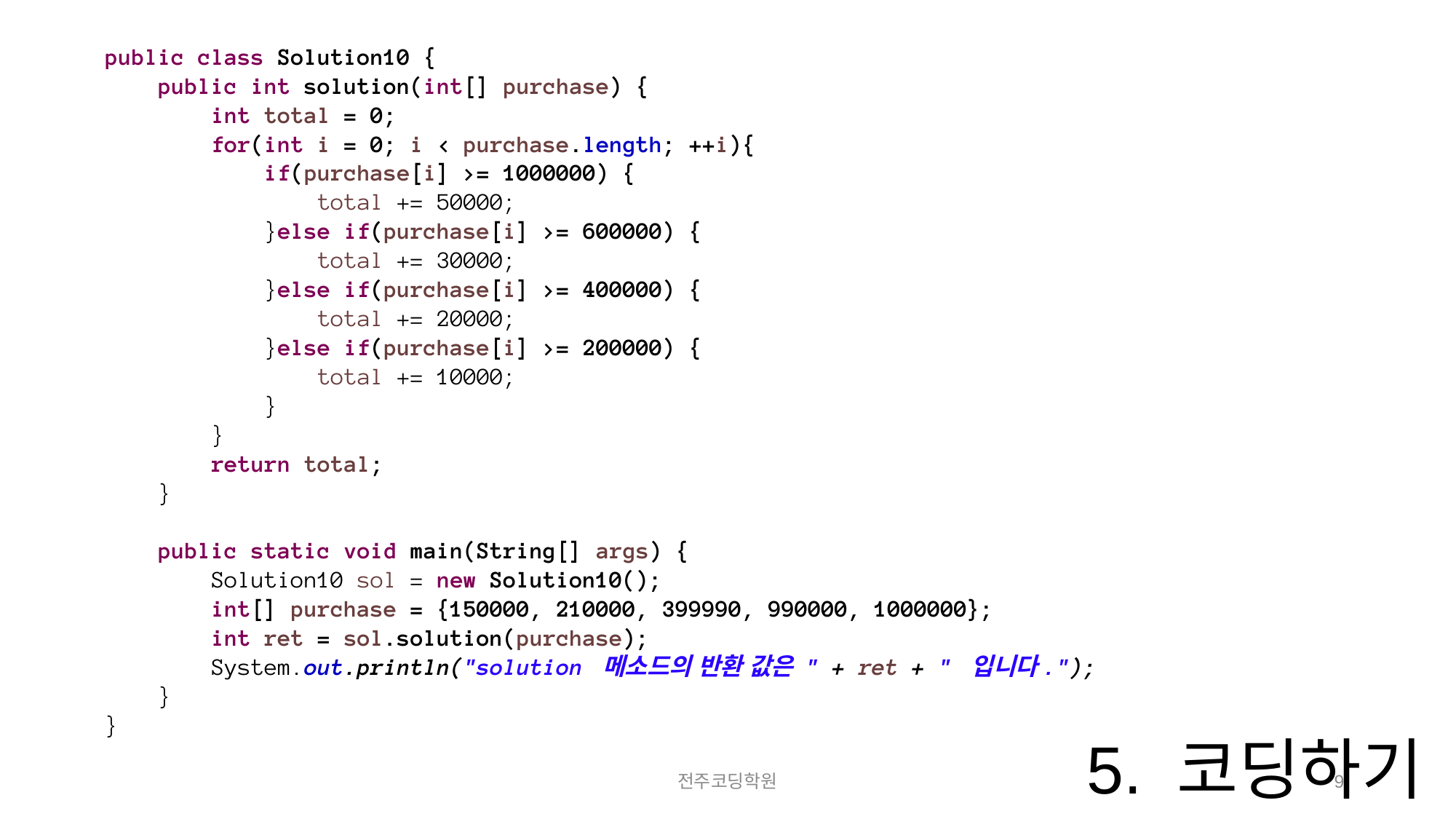

public class Solution10 {
    public int solution(int[] purchase) {
        int total = 0;
        for(int i = 0; i < purchase.length; ++i){
            if(purchase[i] >= 1000000) {
                total += 50000;
            }else if(purchase[i] >= 600000) {
                total += 30000;
            }else if(purchase[i] >= 400000) {
                total += 20000;
            }else if(purchase[i] >= 200000) {
                total += 10000;
            }
        }
        return total;
    }

    public static void main(String[] args) {
        Solution10 sol = new Solution10();
        int[] purchase = {150000, 210000, 399990, 990000, 1000000};
        int ret = sol.solution(purchase);
        System.out.println("solution 메소드의 반환 값은 " + ret + " 입니다.");
    }
}

# 5. 코딩하기
전주코딩학원
9